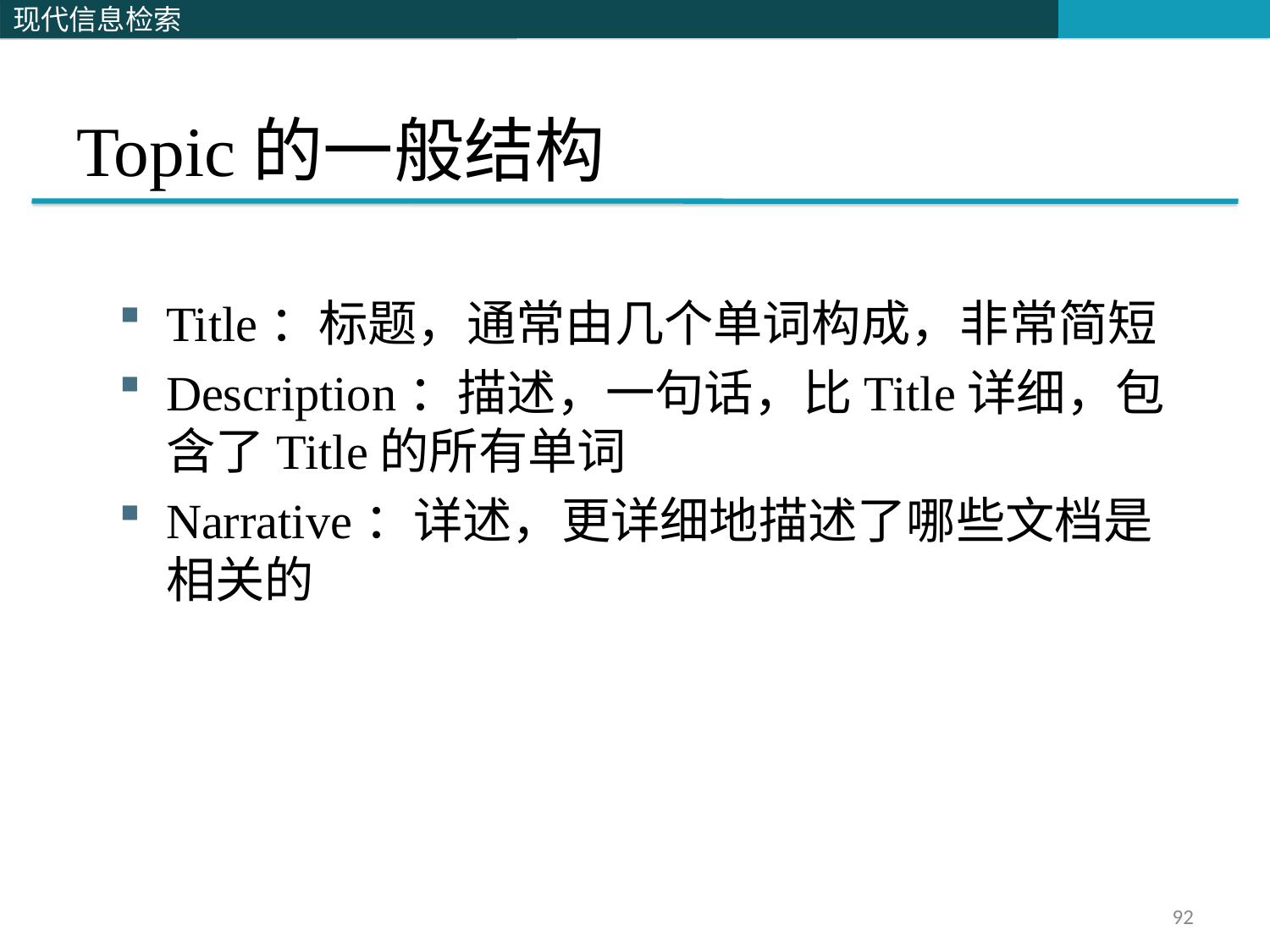

# Topic的一般结构
Title：标题，通常由几个单词构成，非常简短
Description：描述，一句话，比Title详细，包含了Title的所有单词
Narrative：详述，更详细地描述了哪些文档是相关的

92